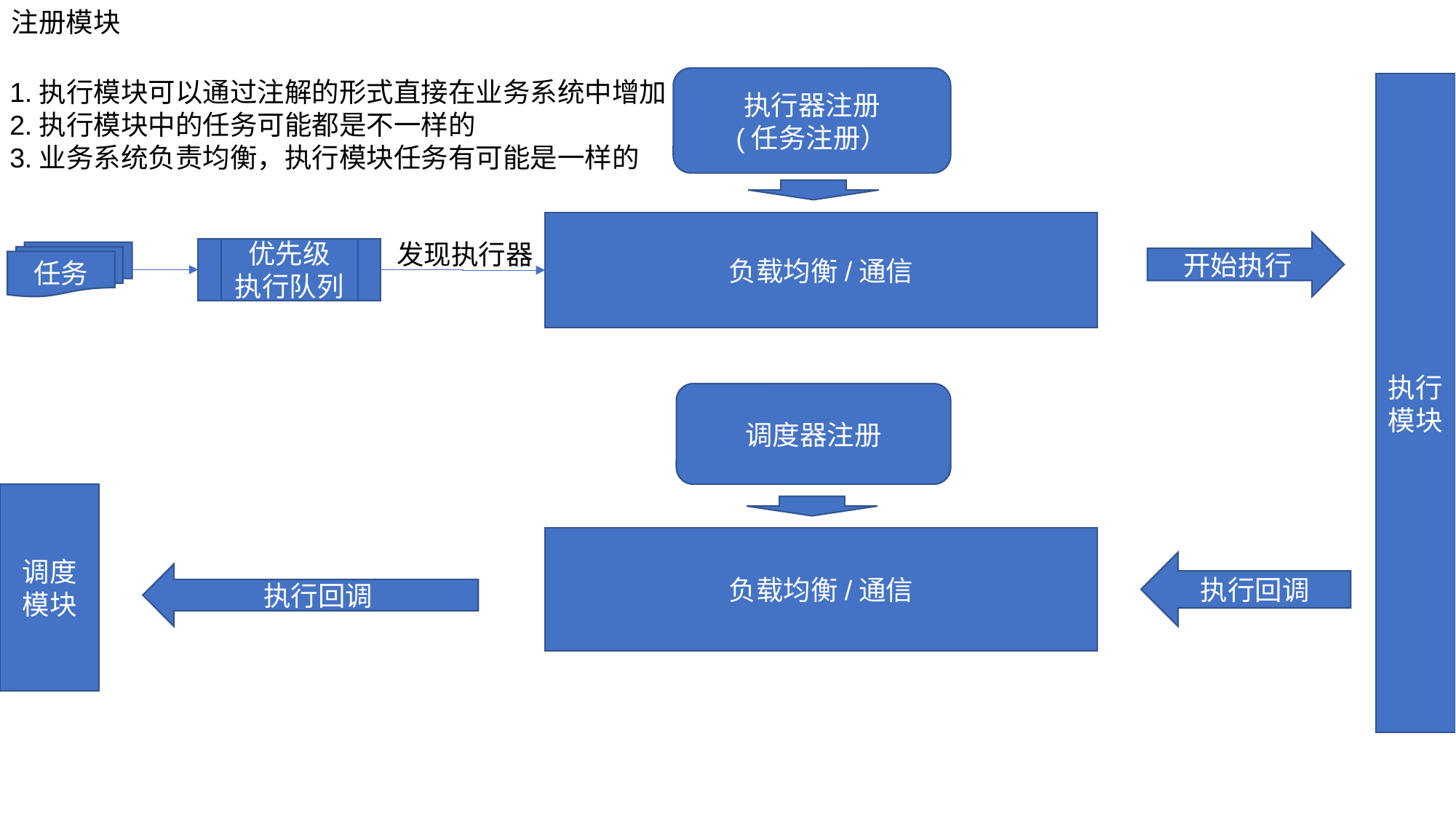

注册模块
执行器注册
(任务注册）
1.执行模块可以通过注解的形式直接在业务系统中增加
2.执行模块中的任务可能都是不一样的
3.业务系统负责均衡，执行模块任务有可能是一样的
执行模块

负载均衡/通信
发现执行器
开始执行
优先级
执行队列
任务
调度器注册
调度模块

负载均衡/通信
执行回调
执行回调